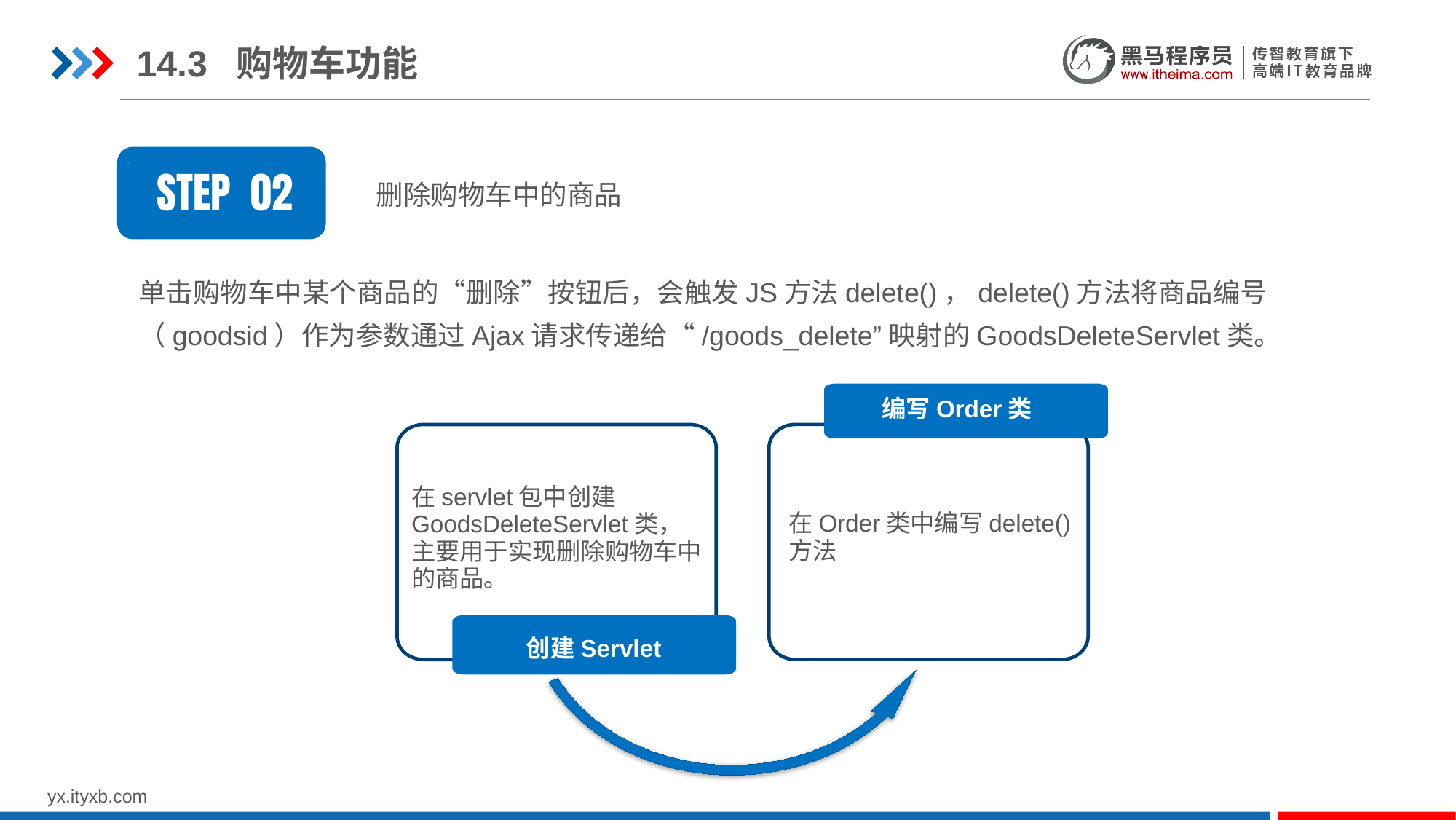

14.3  购物车功能

删除购物车中的商品
STEP  02
单击购物车中某个商品的“删除”按钮后，会触发JS方法delete()，delete()方法将商品编号（goodsid）作为参数通过Ajax请求传递给“/goods_delete”映射的GoodsDeleteServlet类。

编写Order类

在servlet包中创建GoodsDeleteServlet类，主要用于实现删除购物车中的商品。
在Order类中编写delete()方法

创建Servlet